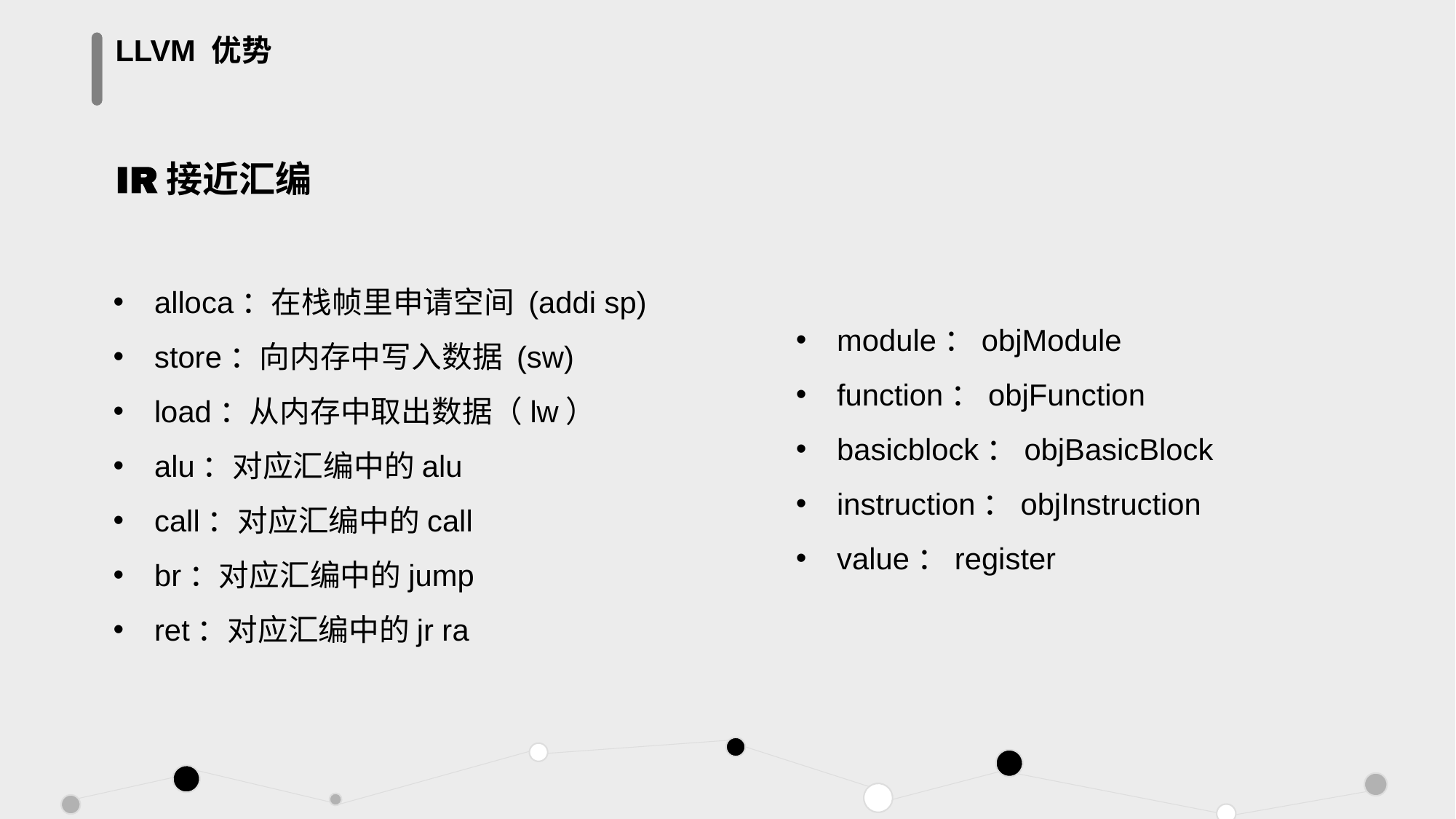

LLVM 优势

IR接近汇编
alloca：在栈帧里申请空间 (addi sp)
store：向内存中写入数据 (sw)
load：从内存中取出数据（lw）
alu：对应汇编中的alu
call：对应汇编中的call
br：对应汇编中的jump
ret：对应汇编中的jr ra

module：objModule
function：objFunction
basicblock：objBasicBlock
instruction：objInstruction
value：register